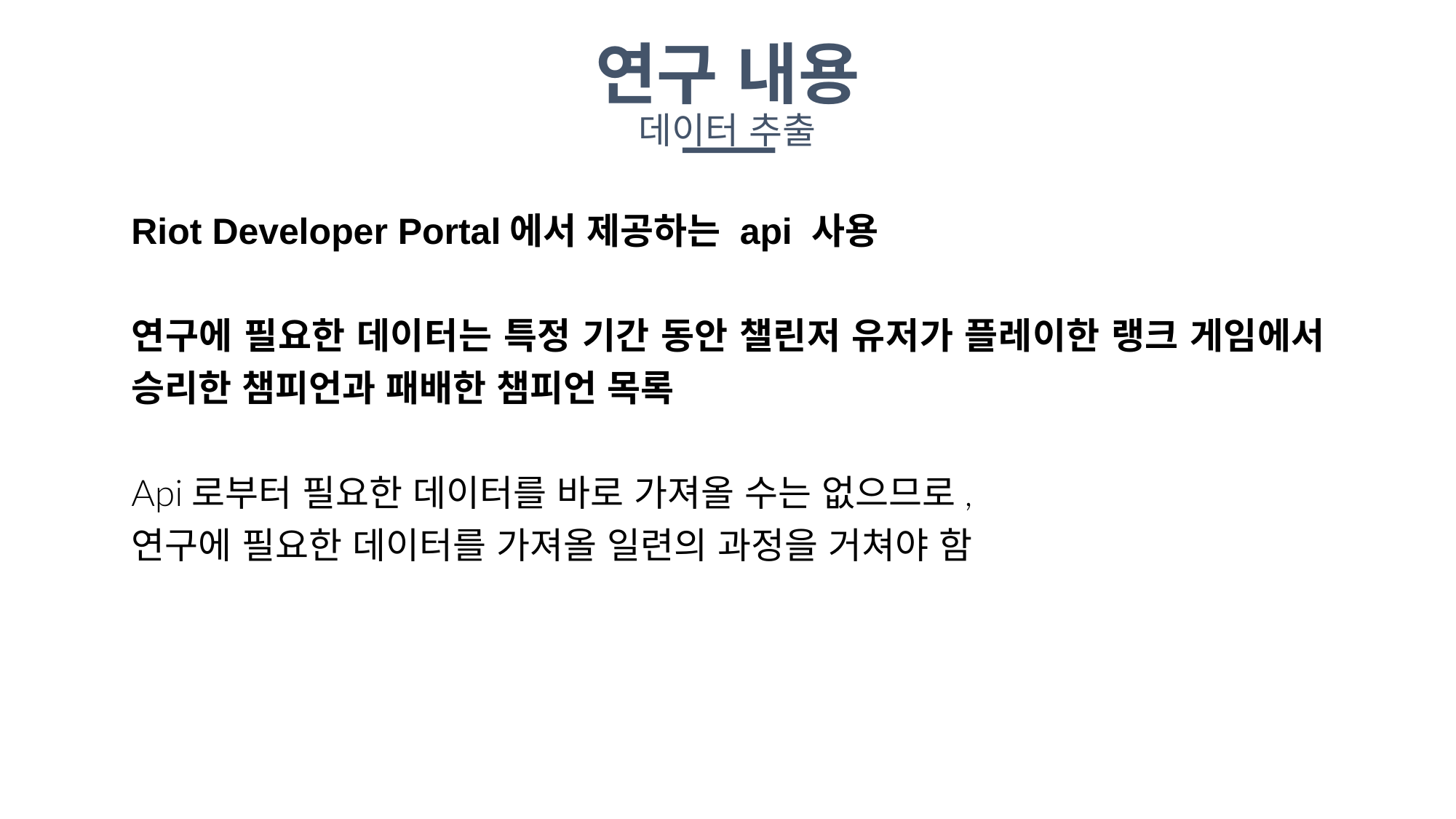

연구 내용

데이터 추출
Riot Developer Portal에서 제공하는 api 사용

연구에 필요한 데이터는 특정 기간 동안 챌린저 유저가 플레이한 랭크 게임에서 승리한 챔피언과 패배한 챔피언 목록

Api로부터 필요한 데이터를 바로 가져올 수는 없으므로,
연구에 필요한 데이터를 가져올 일련의 과정을 거쳐야 함